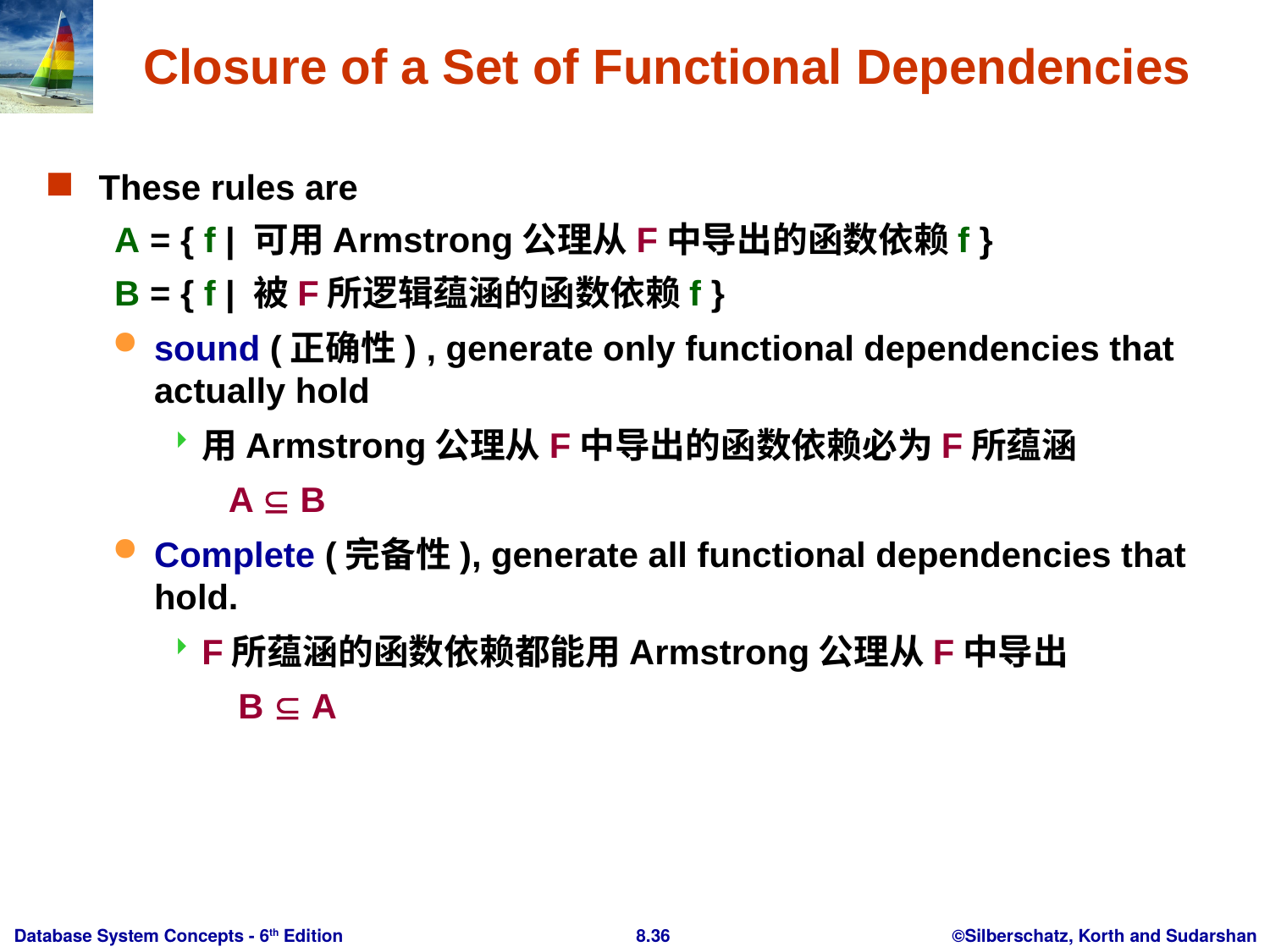

# Closure of a Set of Functional Dependencies
These rules are
A = { f | 可用Armstrong公理从F中导出的函数依赖f }
B = { f | 被F所逻辑蕴涵的函数依赖f }
sound (正确性) , generate only functional dependencies that actually hold
用Armstrong公理从F中导出的函数依赖必为F所蕴涵
      A ⊆ B
Complete (完备性), generate all functional dependencies that hold.
F所蕴涵的函数依赖都能用Armstrong公理从F中导出
       B ⊆ A